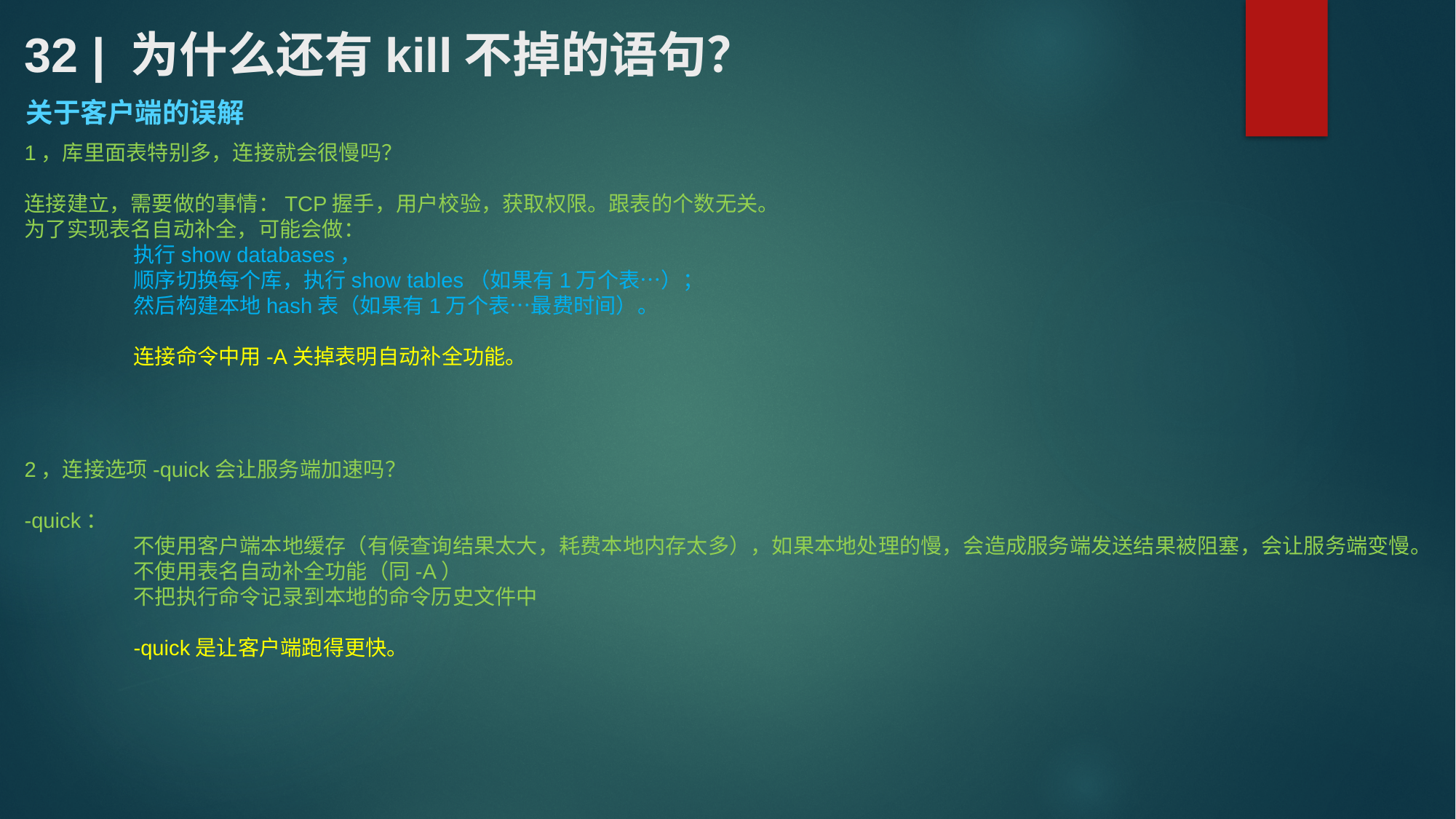

# 32 | 为什么还有kill不掉的语句？
关于客户端的误解
1，库里面表特别多，连接就会很慢吗？

连接建立，需要做的事情：TCP握手，用户校验，获取权限。跟表的个数无关。
为了实现表名自动补全，可能会做：
	执行show databases，
	顺序切换每个库，执行show tables（如果有1万个表…）；
	然后构建本地hash表（如果有1万个表…最费时间）。

	连接命令中用-A关掉表明自动补全功能。
2，连接选项-quick会让服务端加速吗？

-quick：
	不使用客户端本地缓存（有候查询结果太大，耗费本地内存太多），如果本地处理的慢，会造成服务端发送结果被阻塞，会让服务端变慢。
	不使用表名自动补全功能（同-A）
	不把执行命令记录到本地的命令历史文件中

	-quick是让客户端跑得更快。